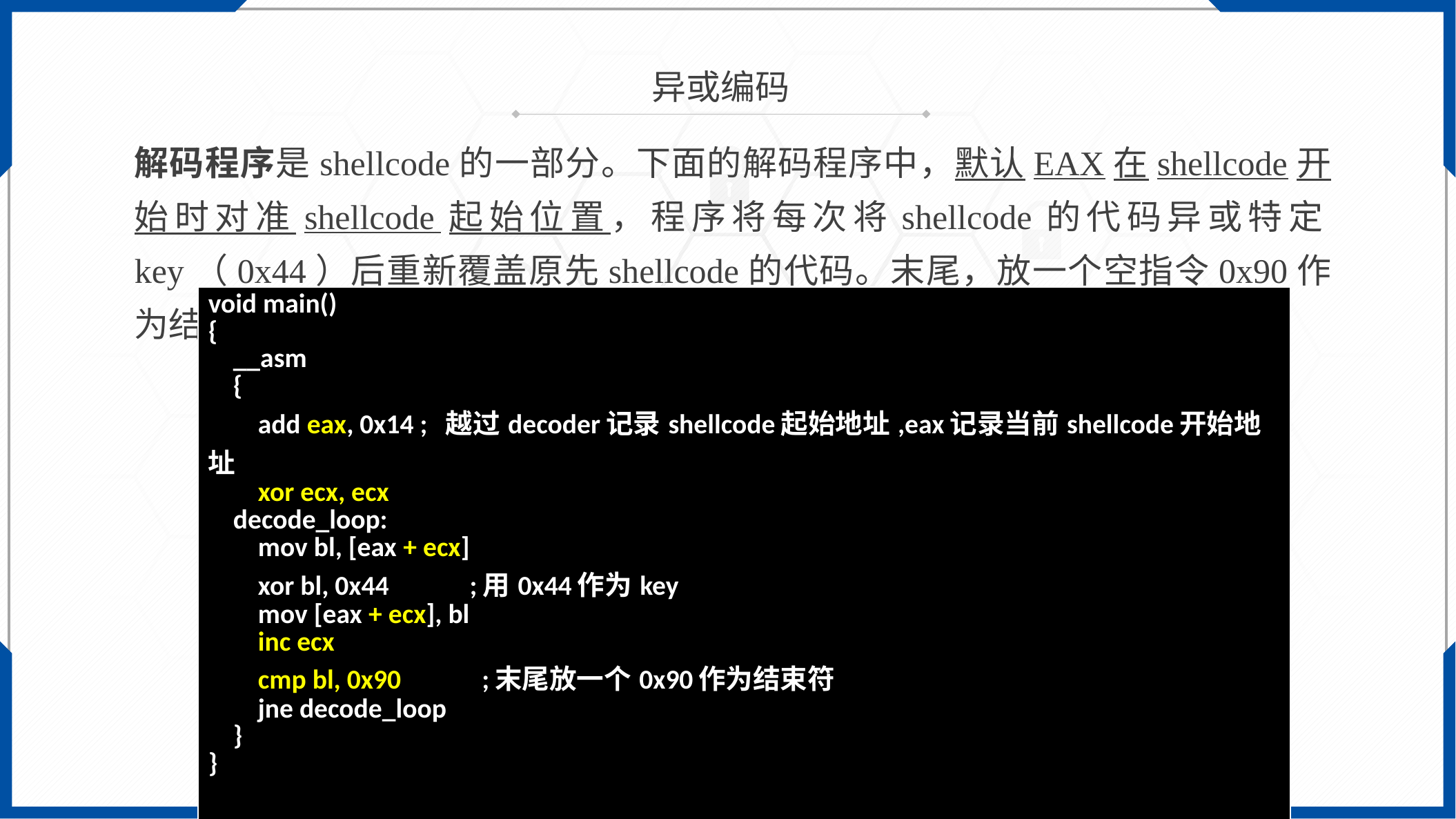

异或编码
解码程序是shellcode的一部分。下面的解码程序中，默认EAX在shellcode开始时对准shellcode起始位置，程序将每次将shellcode的代码异或特定key（0x44）后重新覆盖原先shellcode的代码。末尾，放一个空指令0x90作为结束符。
| void main() { \_\_asm { add eax, 0x14 ; 越过decoder记录shellcode起始地址,eax记录当前shellcode开始地址 xor ecx, ecx decode\_loop: mov bl, [eax + ecx] xor bl, 0x44 ;用0x44作为key mov [eax + ecx], bl inc ecx cmp bl, 0x90 ;末尾放一个0x90作为结束符 jne decode\_loop } } |
| --- |